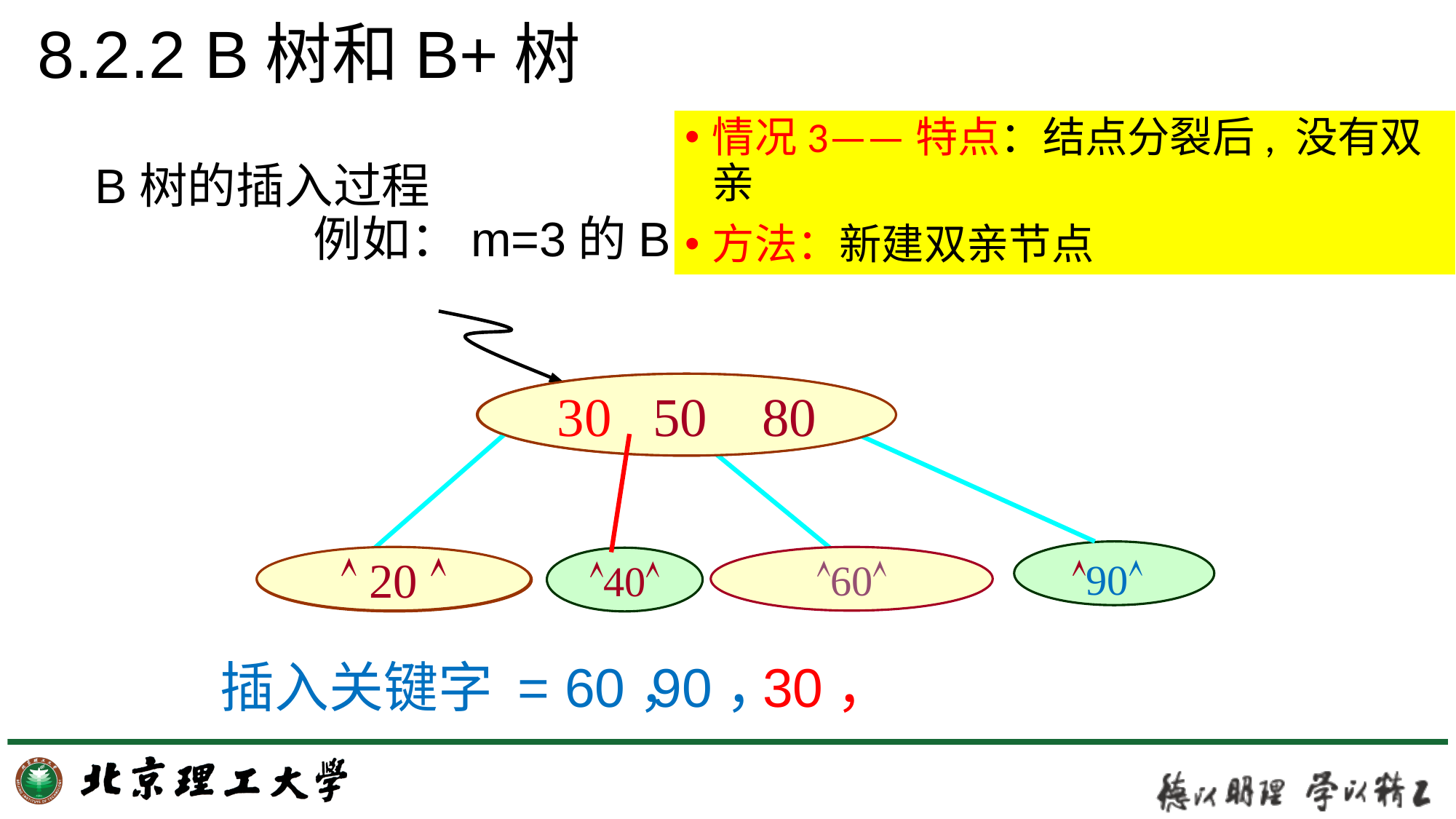

# 8.2.2 B树和B+树
情况3——特点：结点分裂后, 没有双亲
方法：新建双亲节点
B树的插入过程
		例如：m=3的B树。

50    80

∧90∧
∧60∧
∧ 20 ∧ 40 ∧
插入关键字 = 60，
90，
30   50    80

∧ 20 ∧
∧40∧
30，